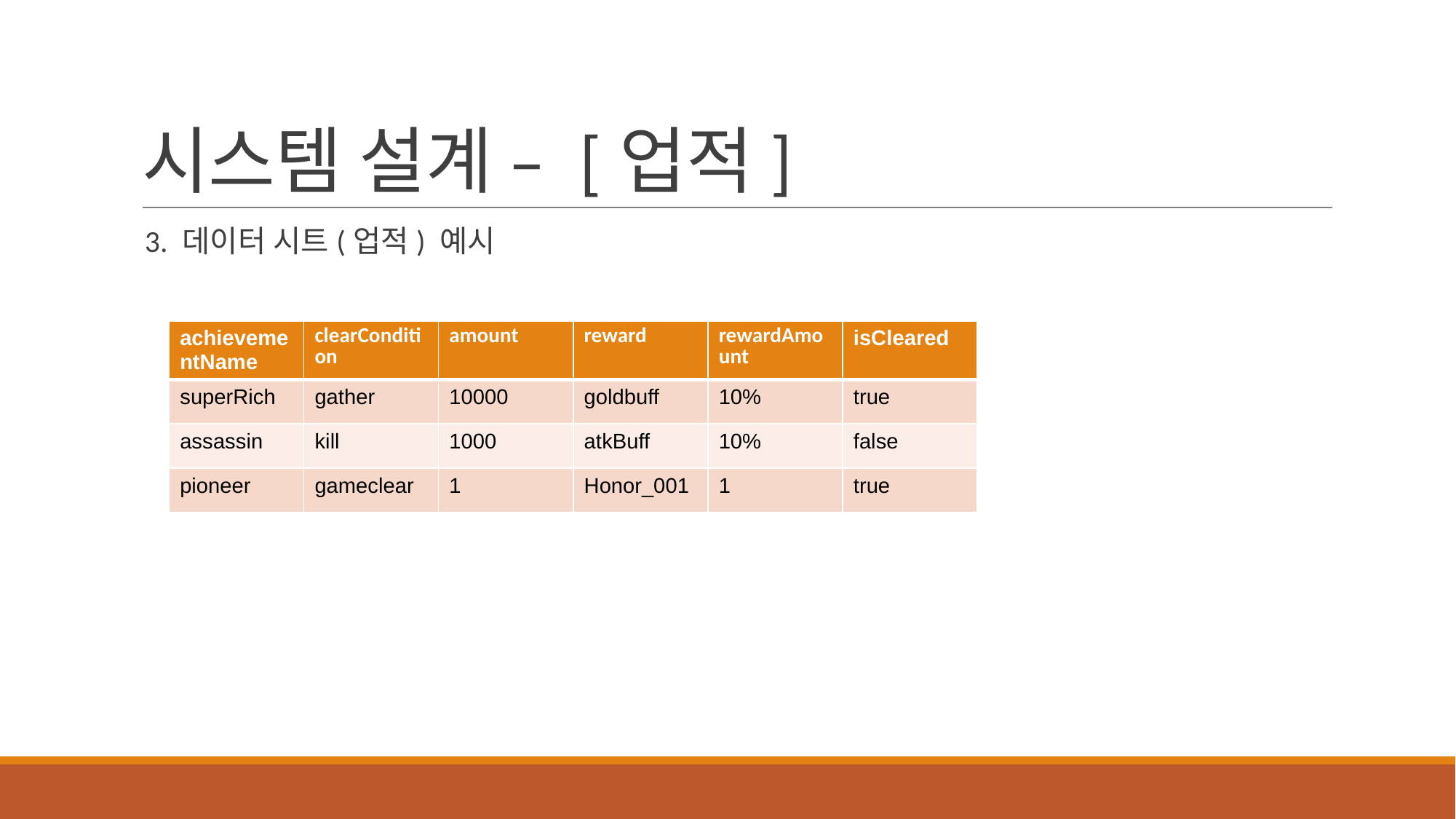

# 시스템 설계 – [업적]
  3. 데이터 시트(업적) 예시

| achievementName | clearCondition | amount | reward | rewardAmount | isCleared |
| --- | --- | --- | --- | --- | --- |
| superRich | gather | 10000 | goldbuff | 10% | true |
| assassin | kill | 1000 | atkBuff | 10% | false |
| pioneer | gameclear | 1 | Honor\_001 | 1 | true |